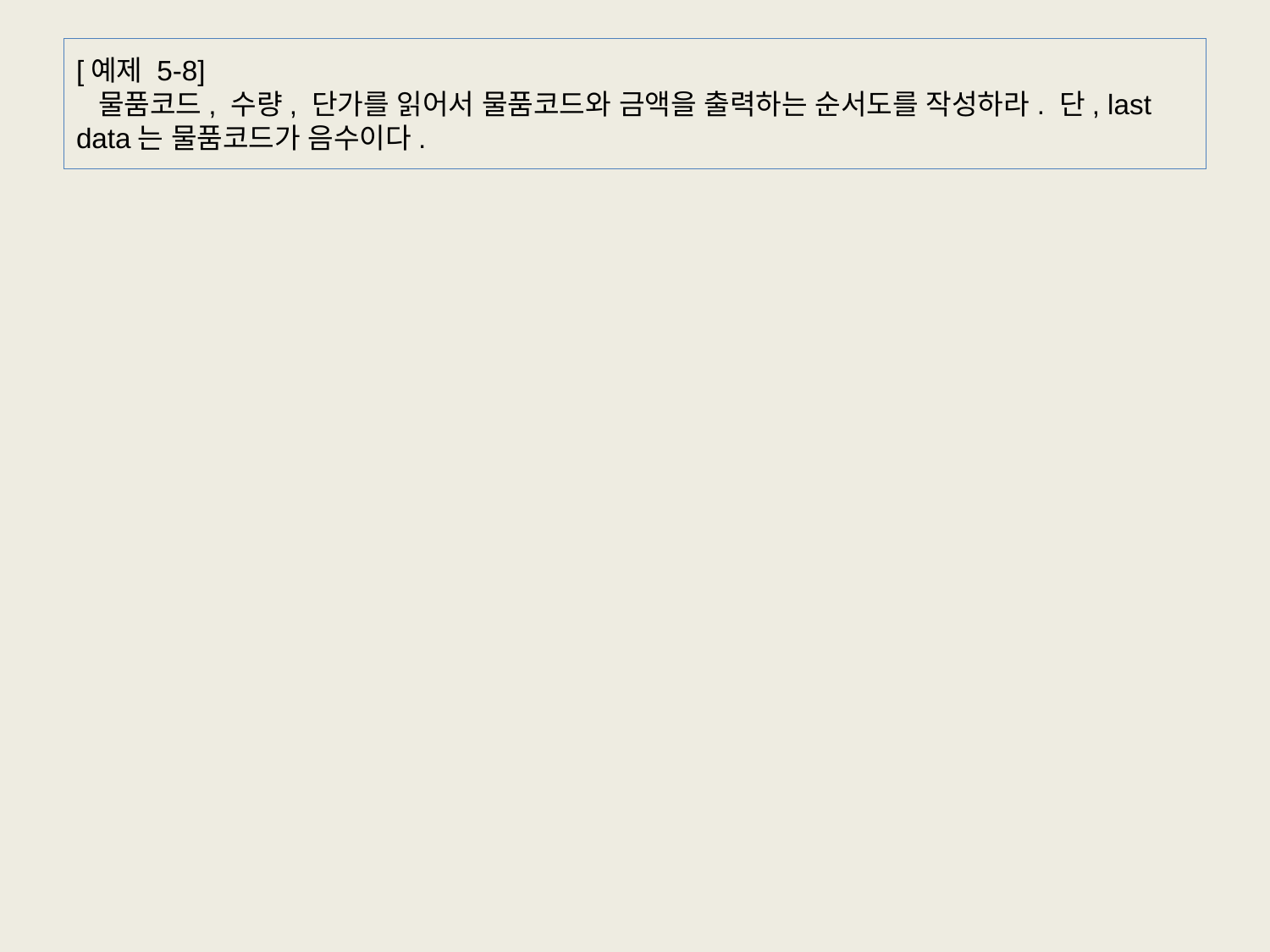

# [예제 5-8]   물품코드, 수량, 단가를 읽어서 물품코드와 금액을 출력하는 순서도를 작성하라. 단, last data는 물품코드가 음수이다.